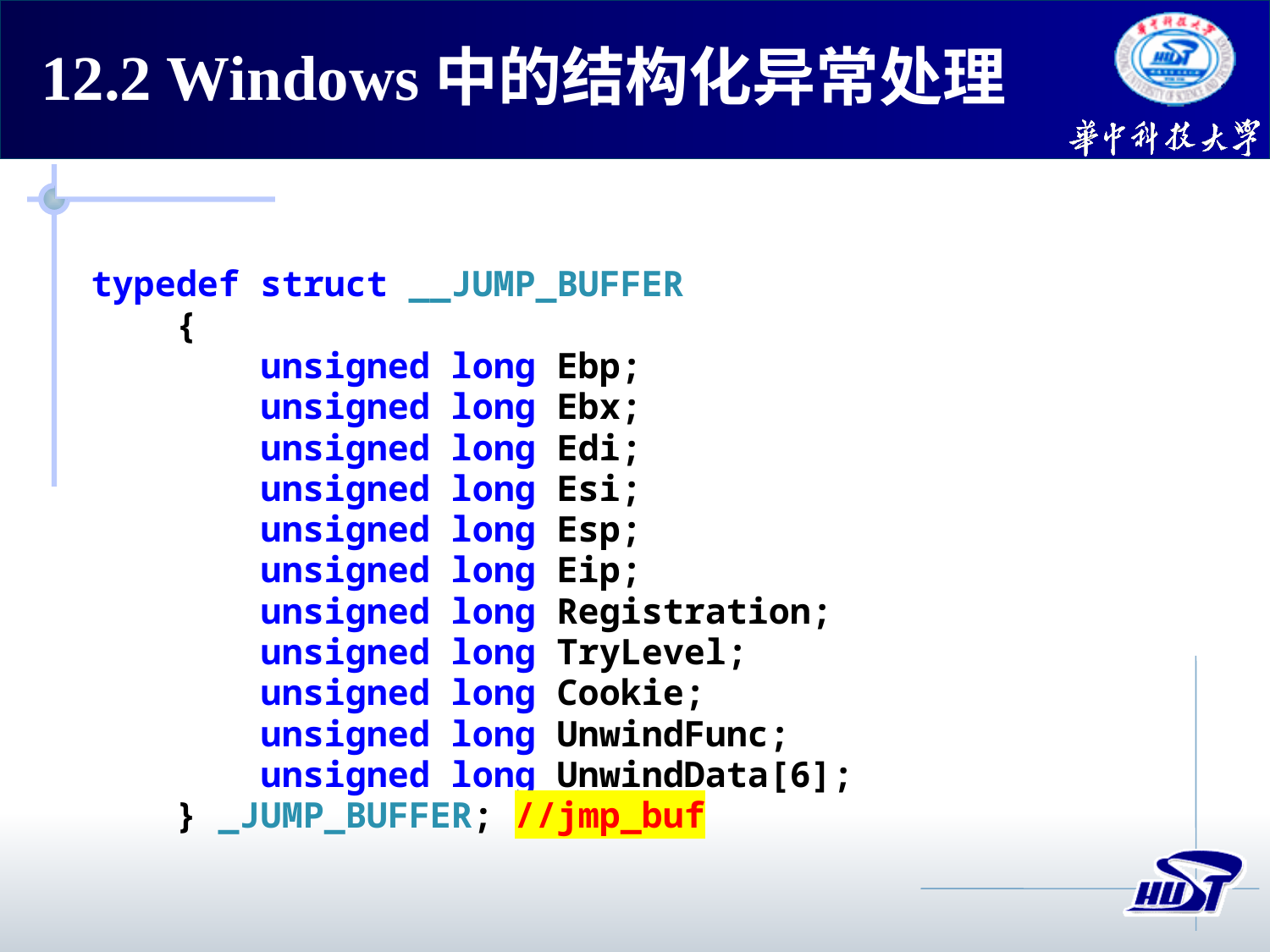

12.2 Windows中的结构化异常处理
typedef struct __JUMP_BUFFER
    {
        unsigned long Ebp;
        unsigned long Ebx;
        unsigned long Edi;
        unsigned long Esi;
        unsigned long Esp;
        unsigned long Eip;
        unsigned long Registration;
        unsigned long TryLevel;
        unsigned long Cookie;
        unsigned long UnwindFunc;
        unsigned long UnwindData[6];
    } _JUMP_BUFFER; //jmp_buf